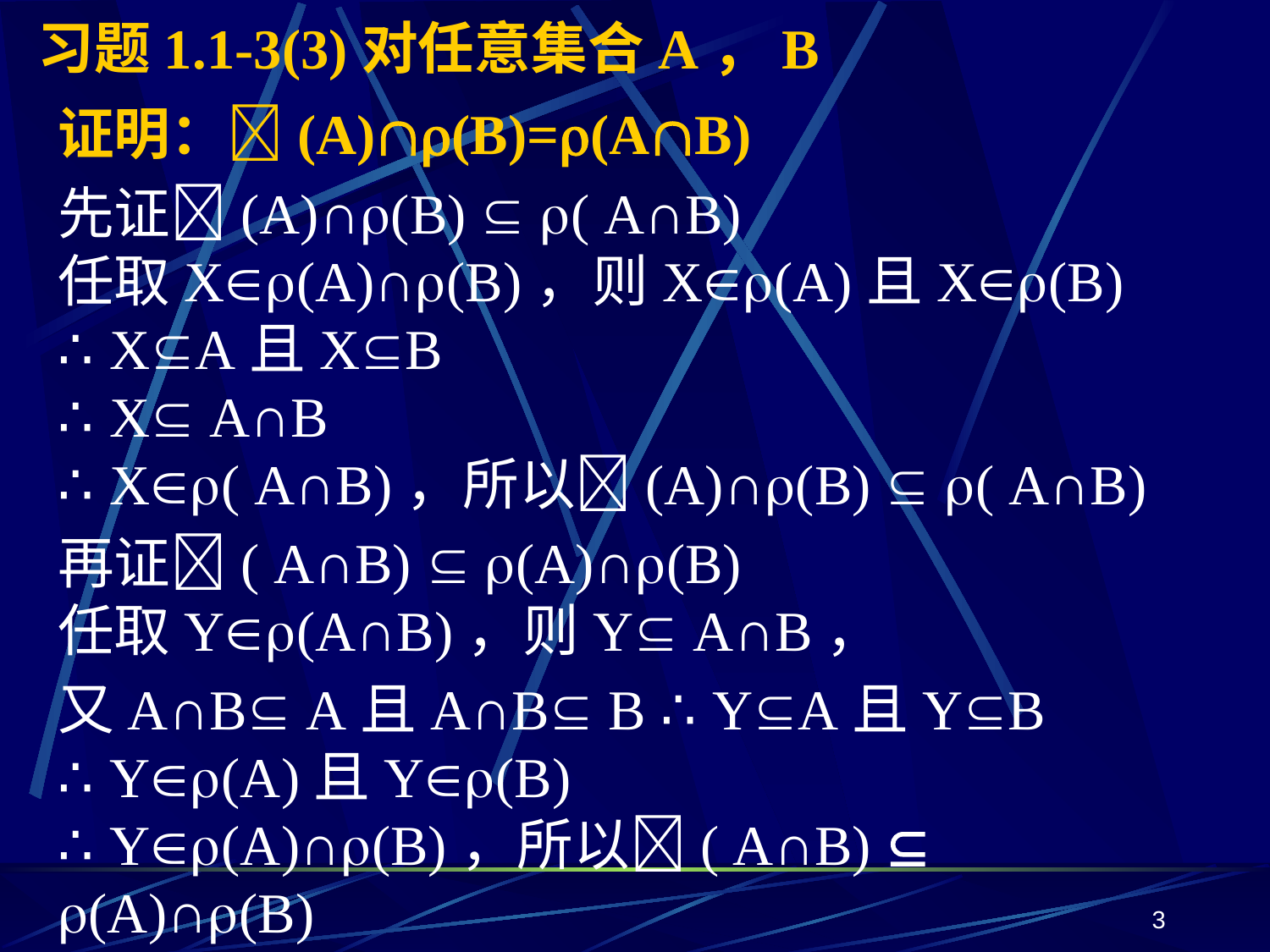

# 习题1.1-3(3)对任意集合A，B
证明：ρ(A)∩ρ(B)=ρ(A∩B)
先证ρ(A)∩ρ(B) ⊆ ρ( A∩B)
任取X∈ρ(A)∩ρ(B)，则X∈ρ(A)且X∈ρ(B)
∴ X⊆A且X⊆B
∴ X⊆ A∩B
∴ X∈ρ( A∩B)，所以ρ(A)∩ρ(B) ⊆ ρ( A∩B)
再证ρ( A∩B) ⊆ ρ(A)∩ρ(B)
任取Y∈ρ(A∩B)，则Y⊆ A∩B，
又A∩B⊆ A且A∩B⊆ B ∴ Y⊆A且Y⊆B
∴ Y∈ρ(A)且Y∈ρ(B)
∴ Y∈ρ(A)∩ρ(B)，所以ρ( A∩B) ⊆ ρ(A)∩ρ(B)
3